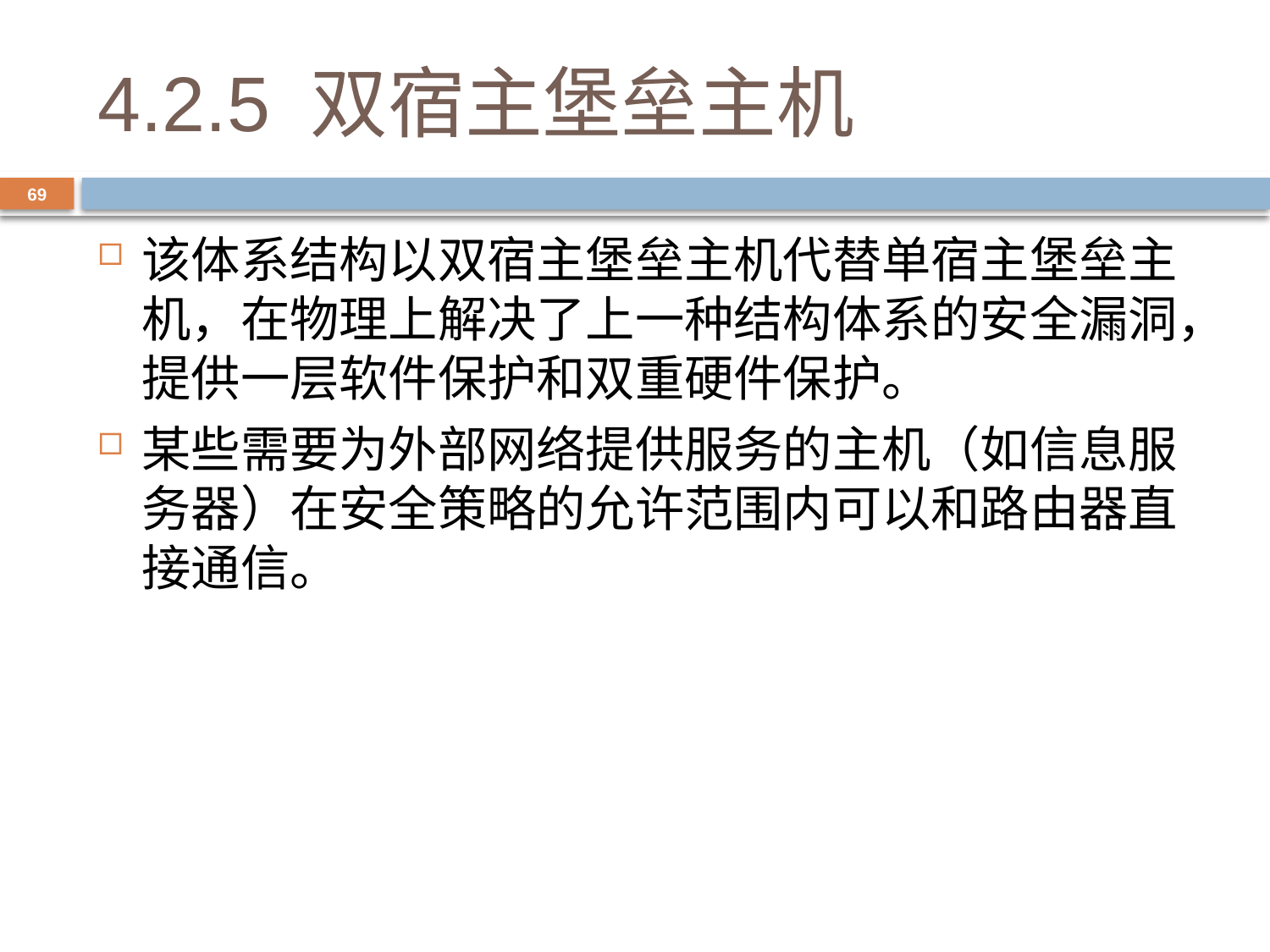

# 4.2.5 双宿主堡垒主机
69
该体系结构以双宿主堡垒主机代替单宿主堡垒主机，在物理上解决了上一种结构体系的安全漏洞，提供一层软件保护和双重硬件保护。
某些需要为外部网络提供服务的主机（如信息服务器）在安全策略的允许范围内可以和路由器直接通信。